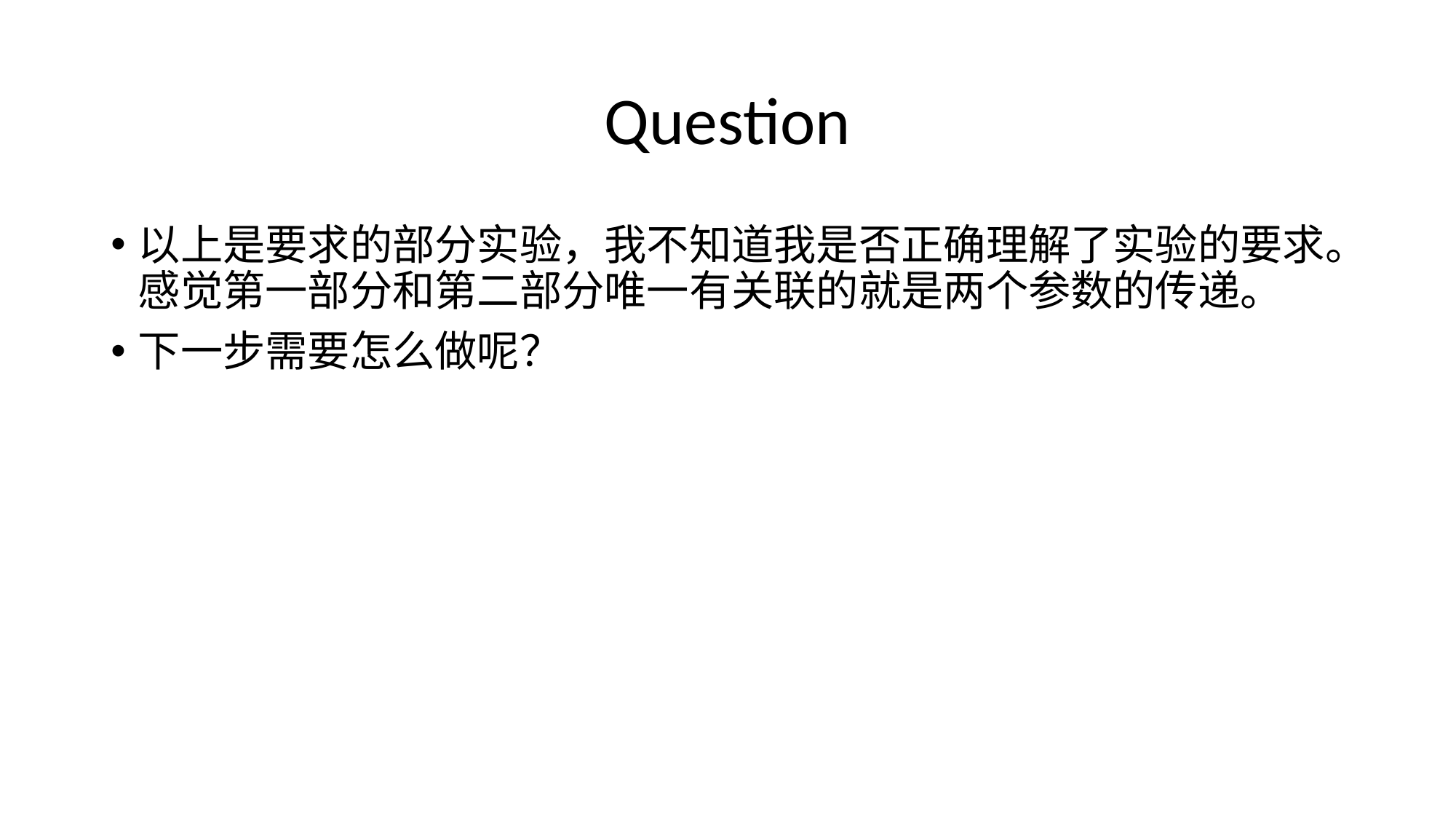

# Question
以上是要求的部分实验，我不知道我是否正确理解了实验的要求。感觉第一部分和第二部分唯一有关联的就是两个参数的传递。
下一步需要怎么做呢？